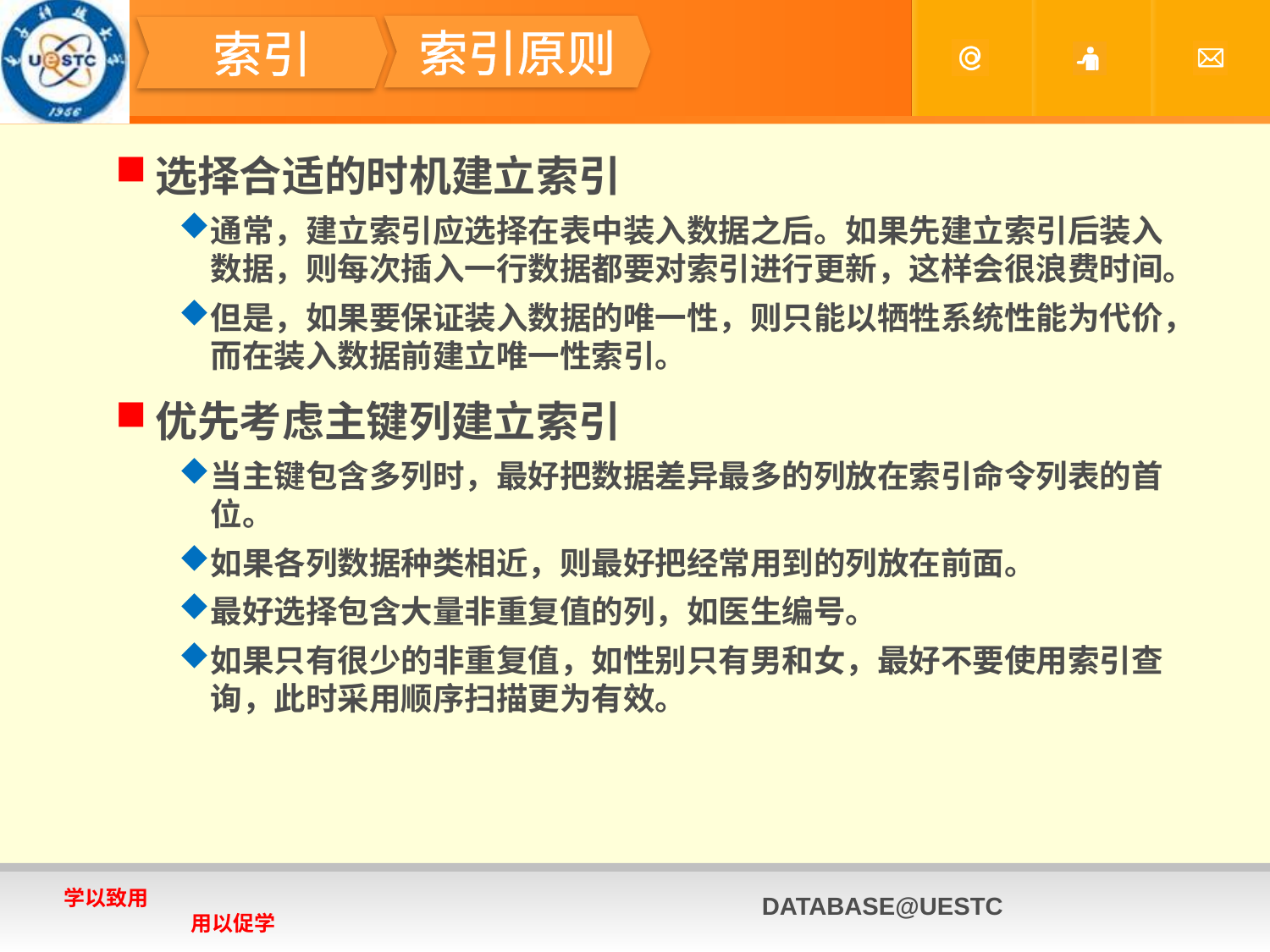

#
索引原则
索引
选择合适的时机建立索引
通常，建立索引应选择在表中装入数据之后。如果先建立索引后装入数据，则每次插入一行数据都要对索引进行更新，这样会很浪费时间。
但是，如果要保证装入数据的唯一性，则只能以牺牲系统性能为代价，而在装入数据前建立唯一性索引。
优先考虑主键列建立索引
当主键包含多列时，最好把数据差异最多的列放在索引命令列表的首位。
如果各列数据种类相近，则最好把经常用到的列放在前面。
最好选择包含大量非重复值的列，如医生编号。
如果只有很少的非重复值，如性别只有男和女，最好不要使用索引查询，此时采用顺序扫描更为有效。